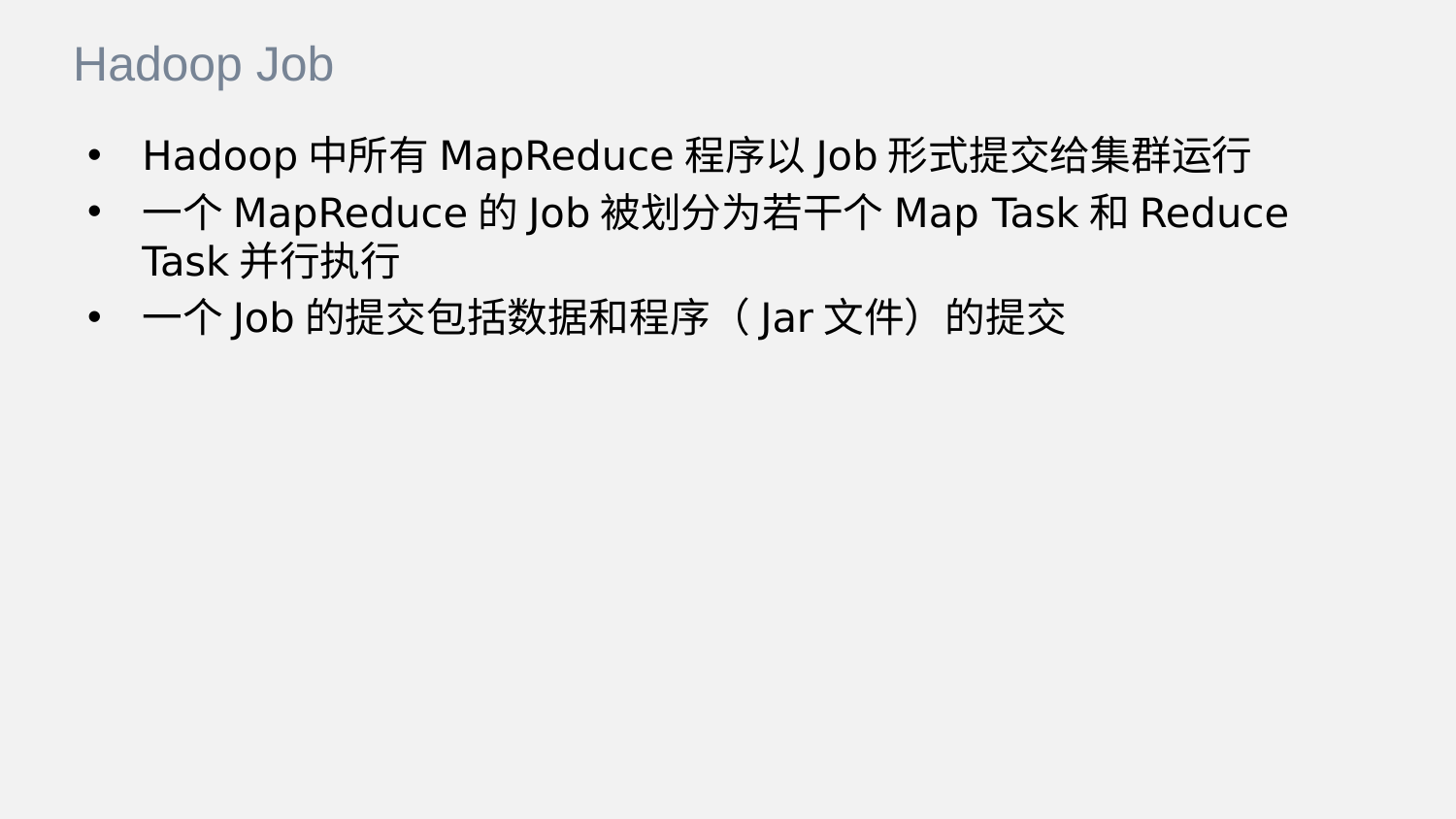

Hadoop Job
Hadoop中所有MapReduce程序以Job形式提交给集群运行
一个MapReduce的Job被划分为若干个Map Task和Reduce Task并行执行
一个Job的提交包括数据和程序（Jar文件）的提交